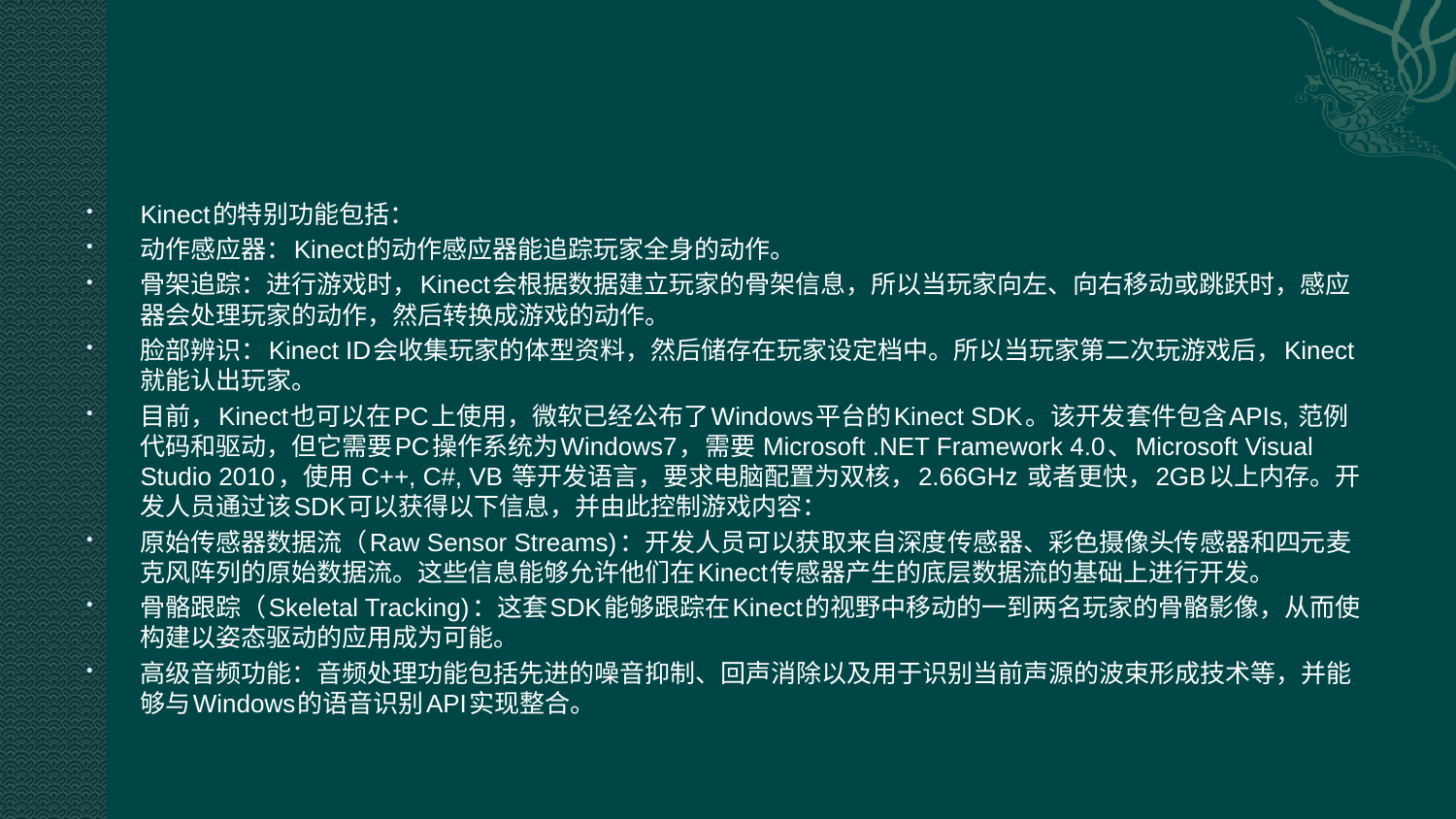

#
Kinect的特别功能包括：
动作感应器：Kinect的动作感应器能追踪玩家全身的动作。
骨架追踪：进行游戏时，Kinect会根据数据建立玩家的骨架信息，所以当玩家向左、向右移动或跳跃时，感应器会处理玩家的动作，然后转换成游戏的动作。
脸部辨识：Kinect ID会收集玩家的体型资料，然后储存在玩家设定档中。所以当玩家第二次玩游戏后，Kinect就能认出玩家。
目前，Kinect也可以在PC上使用，微软已经公布了Windows平台的Kinect SDK。该开发套件包含APIs, 范例代码和驱动，但它需要PC操作系统为Windows7，需要 Microsoft .NET Framework 4.0、Microsoft Visual Studio 2010，使用 C++, C#, VB 等开发语言，要求电脑配置为双核，2.66GHz 或者更快，2GB以上内存。开发人员通过该SDK可以获得以下信息，并由此控制游戏内容：
原始传感器数据流（Raw Sensor Streams)：开发人员可以获取来自深度传感器、彩色摄像头传感器和四元麦克风阵列的原始数据流。这些信息能够允许他们在Kinect传感器产生的底层数据流的基础上进行开发。
骨骼跟踪（Skeletal Tracking)：这套SDK能够跟踪在Kinect的视野中移动的一到两名玩家的骨骼影像，从而使构建以姿态驱动的应用成为可能。
高级音频功能：音频处理功能包括先进的噪音抑制、回声消除以及用于识别当前声源的波束形成技术等，并能够与Windows的语音识别API实现整合。